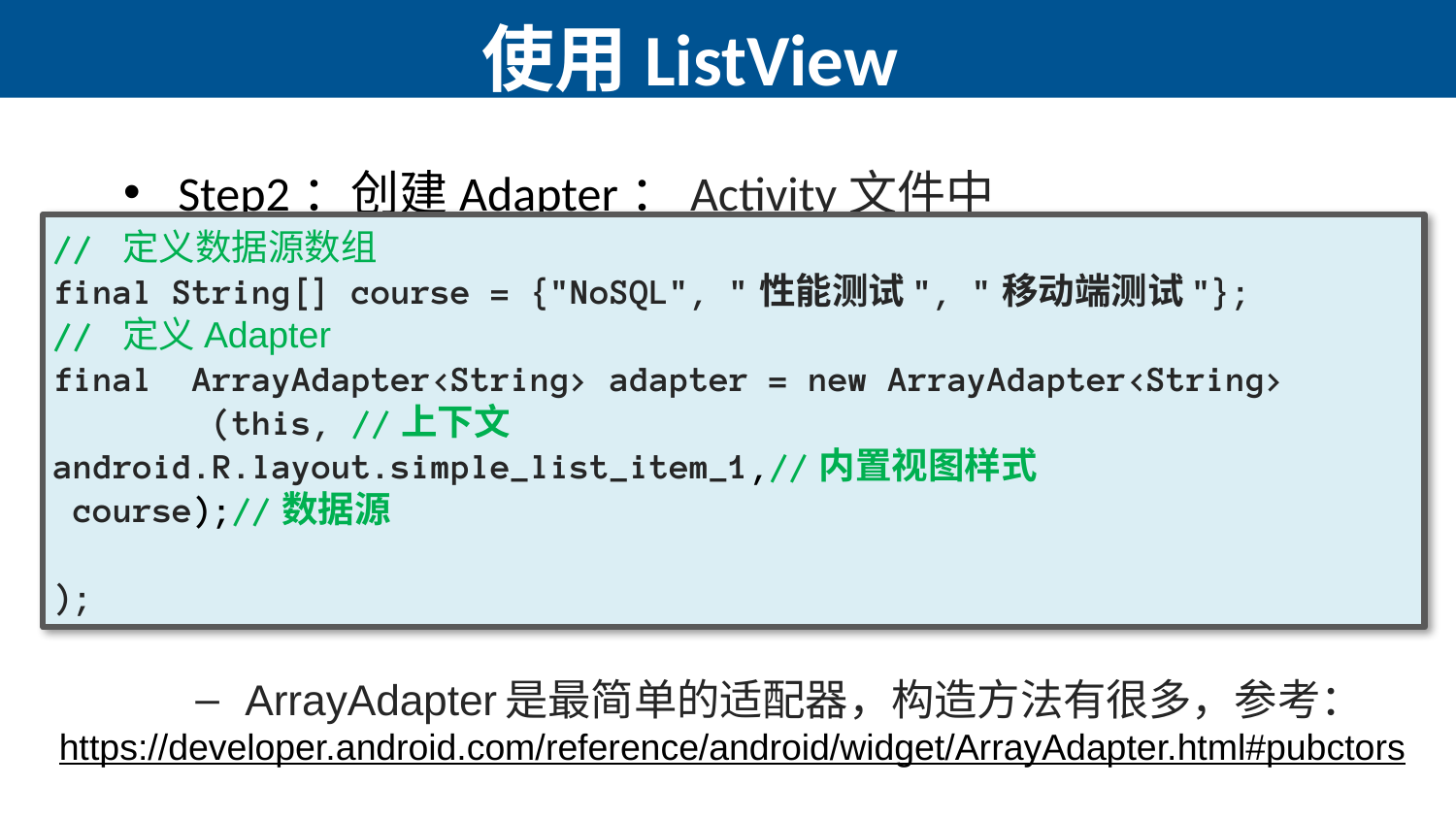

使用ListView
Step2：创建Adapter：Activity文件中
// 定义数据源数组
final String[] course = {"NoSQL", "性能测试", "移动端测试"};
// 定义Adapter
final  ArrayAdapter<String> adapter = new ArrayAdapter<String>
        (this, //上下文
android.R.layout.simple_list_item_1,//内置视图样式
 course);//数据源
);
ArrayAdapter是最简单的适配器，构造方法有很多，参考：
https://developer.android.com/reference/android/widget/ArrayAdapter.html#pubctors